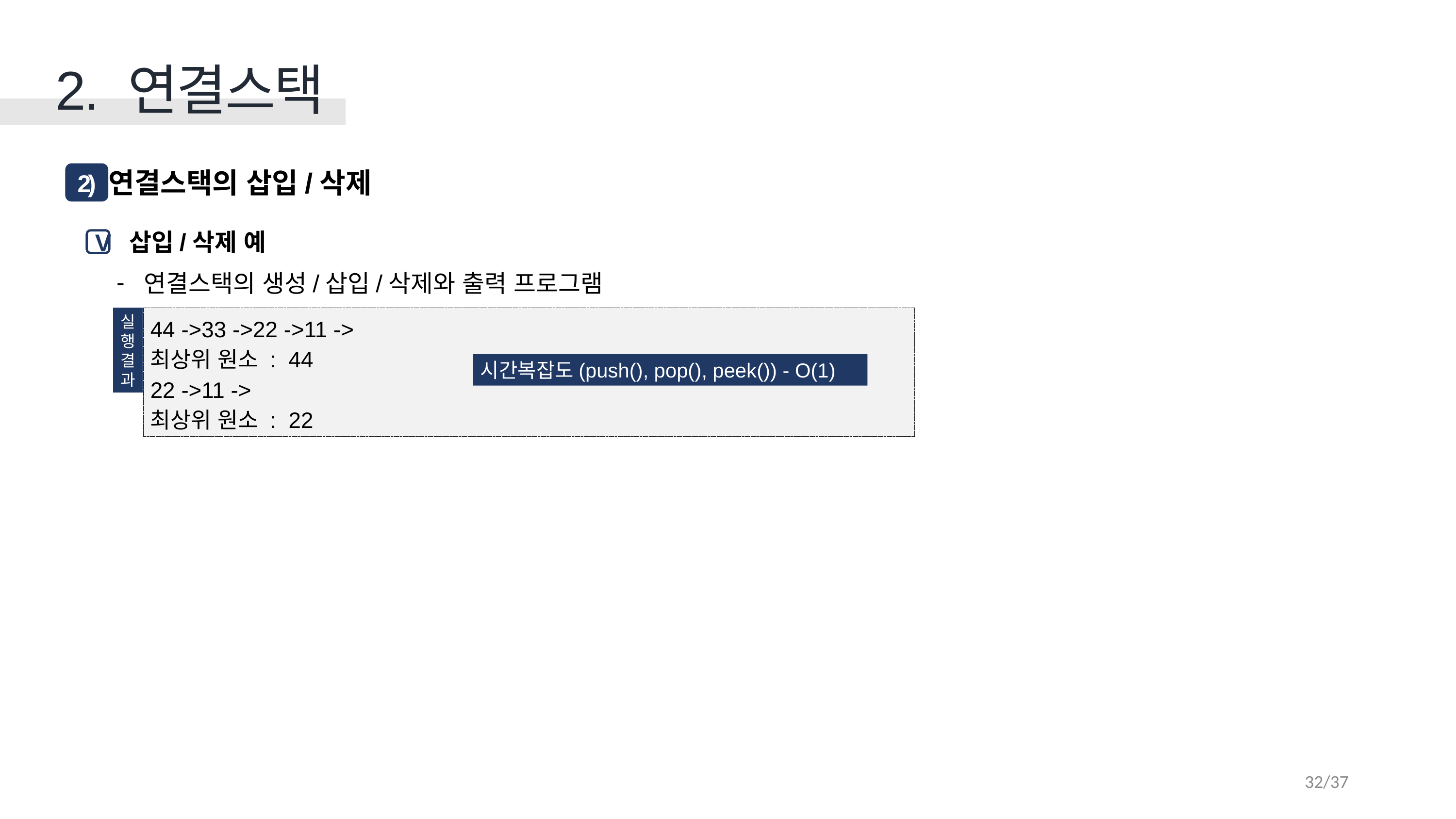

2. 연결스택

연결스택의 삽입/삭제
2)
 삽입/삭제 예

연결스택의 생성/삽입/삭제와 출력 프로그램

V
실
행
결
과
44 ->33 ->22 ->11 ->
최상위 원소 :  44
22 ->11 ->
최상위 원소 :  22
시간복잡도(push(), pop(), peek()) - O(1)
32/37